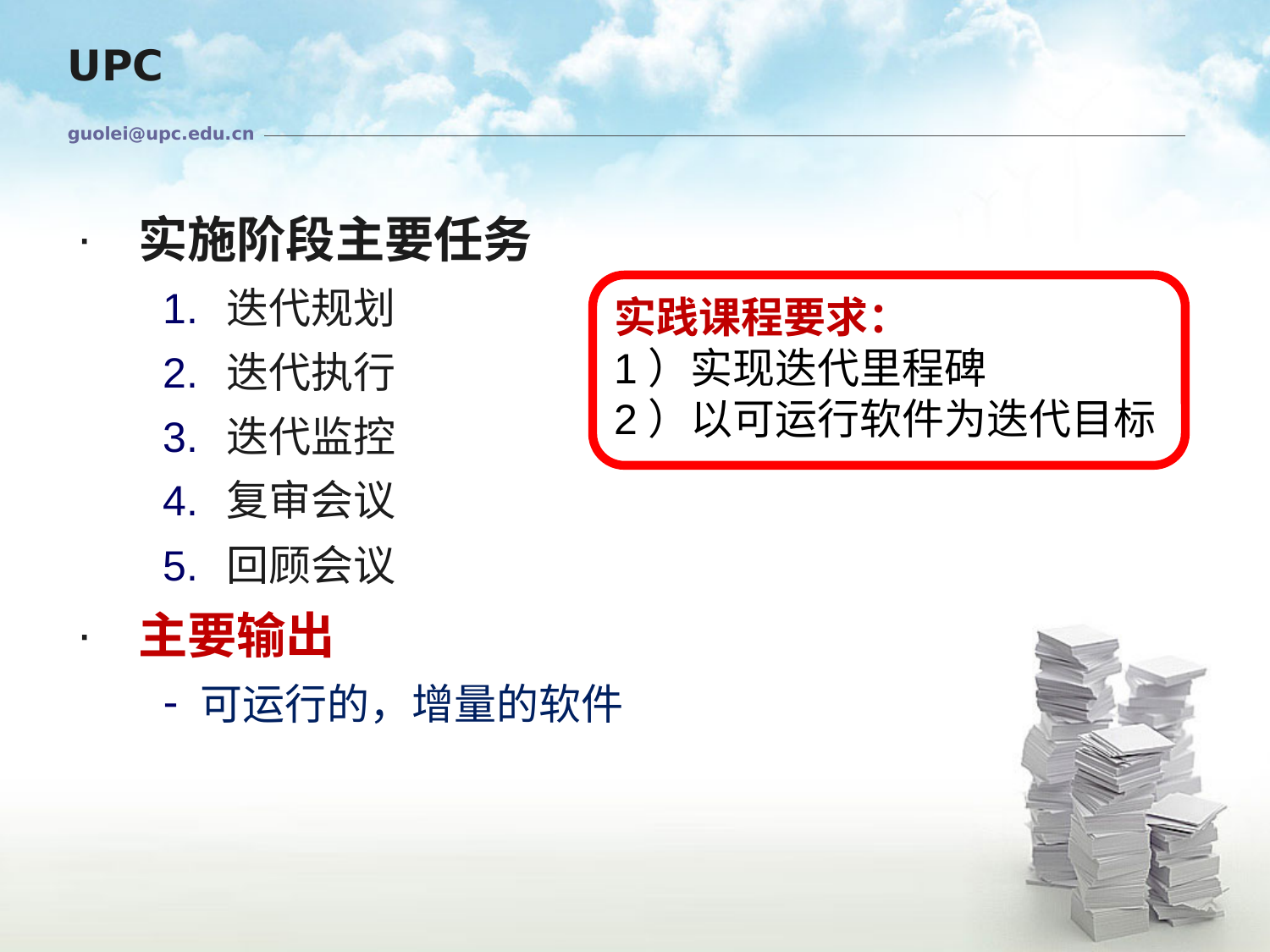

guolei@upc.edu.cn
实施阶段主要任务
迭代规划
迭代执行
迭代监控
复审会议
回顾会议
主要输出
可运行的，增量的软件
实践课程要求：
1）实现迭代里程碑
2）以可运行软件为迭代目标